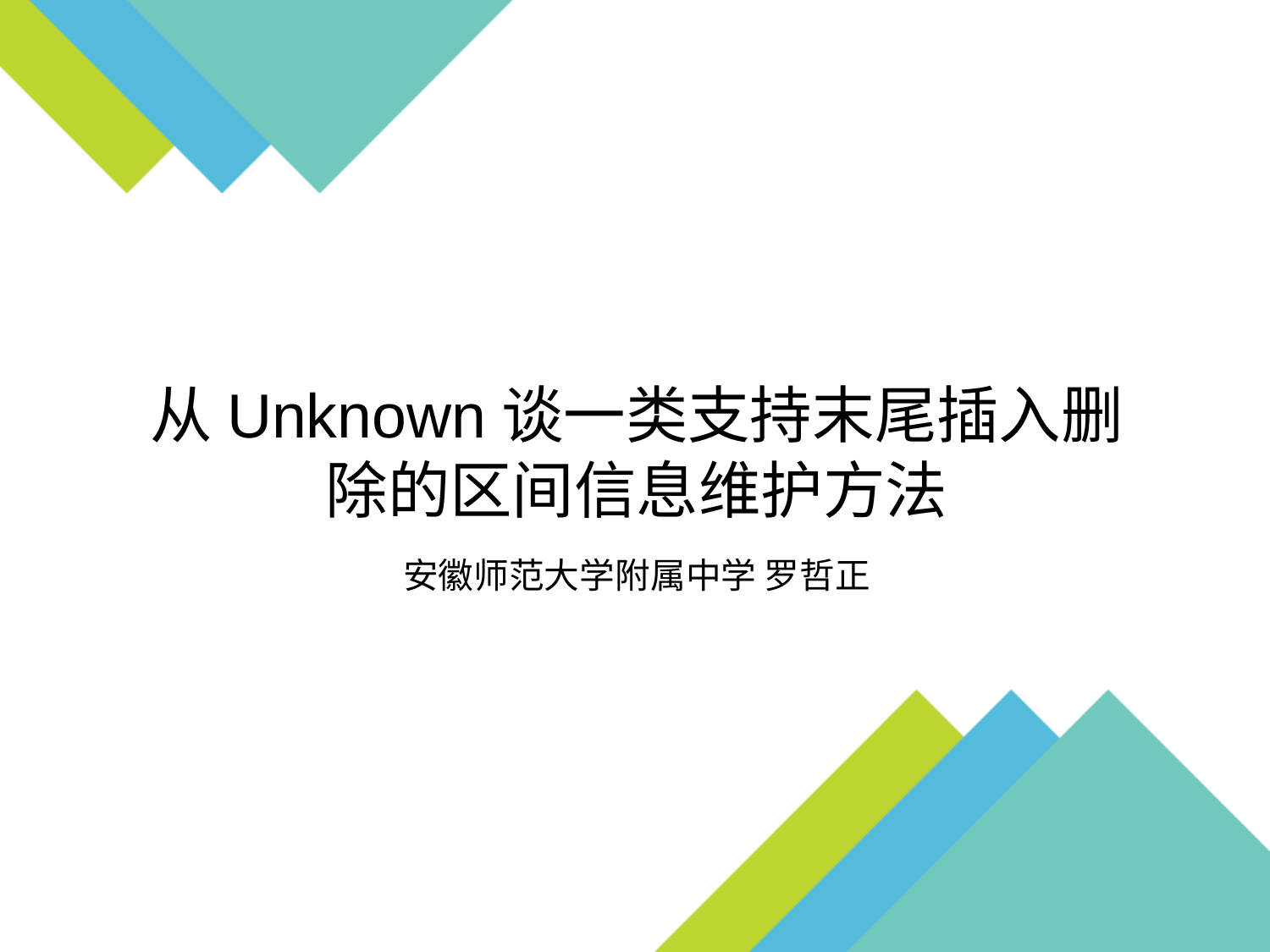

# 从Unknown谈一类支持末尾插入删除的区间信息维护方法
安徽师范大学附属中学 罗哲正